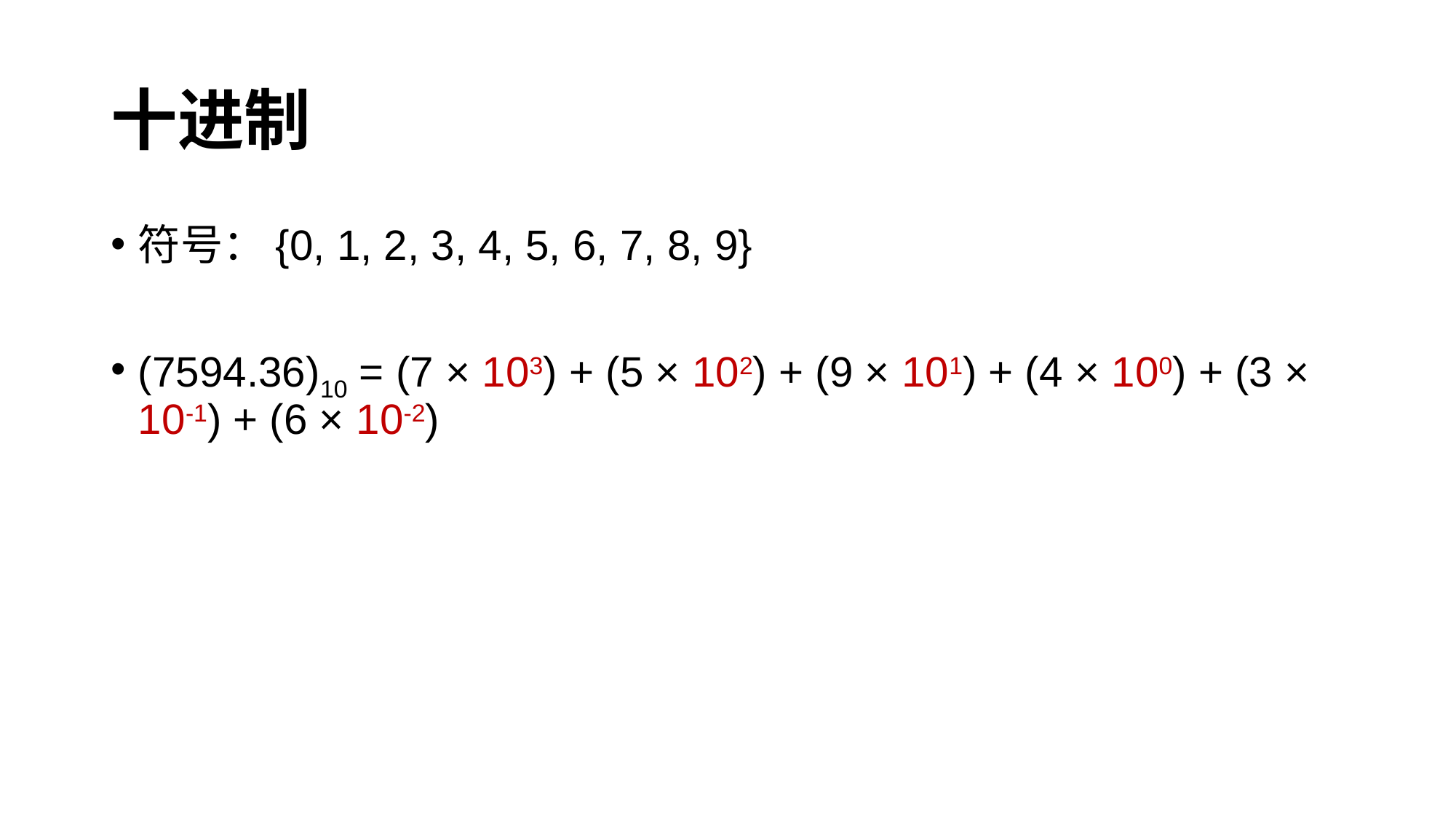

# 十进制
符号：{0, 1, 2, 3, 4, 5, 6, 7, 8, 9}

(7594.36)10 = (7 × 103) + (5 × 102) + (9 × 101) + (4 × 100) + (3 × 10-1) + (6 × 10-2)